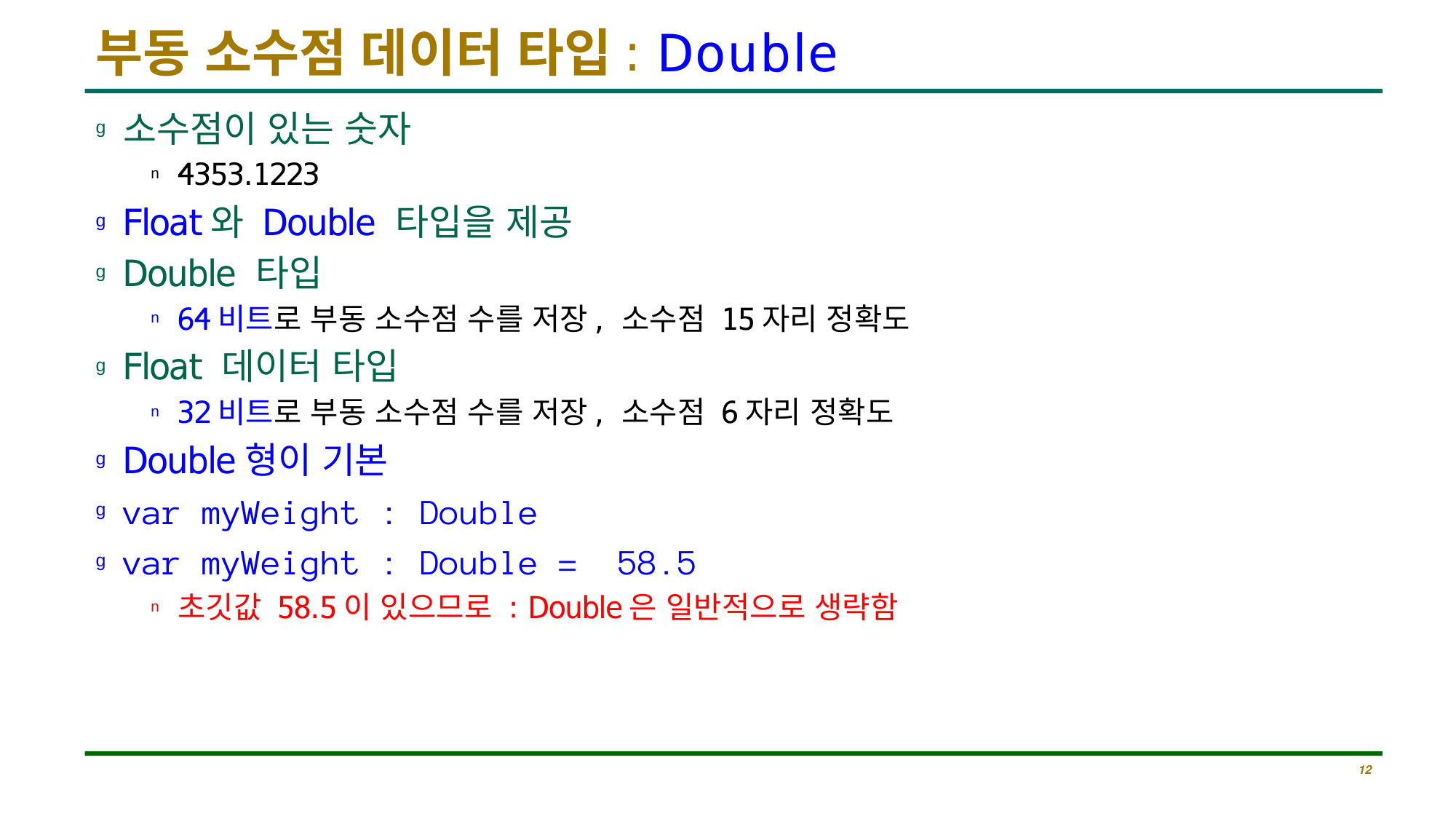

# 부동 소수점 데이터 타입: Double
소수점이 있는 숫자
4353.1223
Float와 Double 타입을 제공
Double 타입
64비트로 부동 소수점 수를 저장, 소수점 15자리 정확도
Float 데이터 타입
32비트로 부동 소수점 수를 저장, 소수점 6자리 정확도
Double형이 기본
var myWeight : Double
var myWeight : Double =  58.5
초깃값 58.5이 있으므로 : Double은 일반적으로 생략함